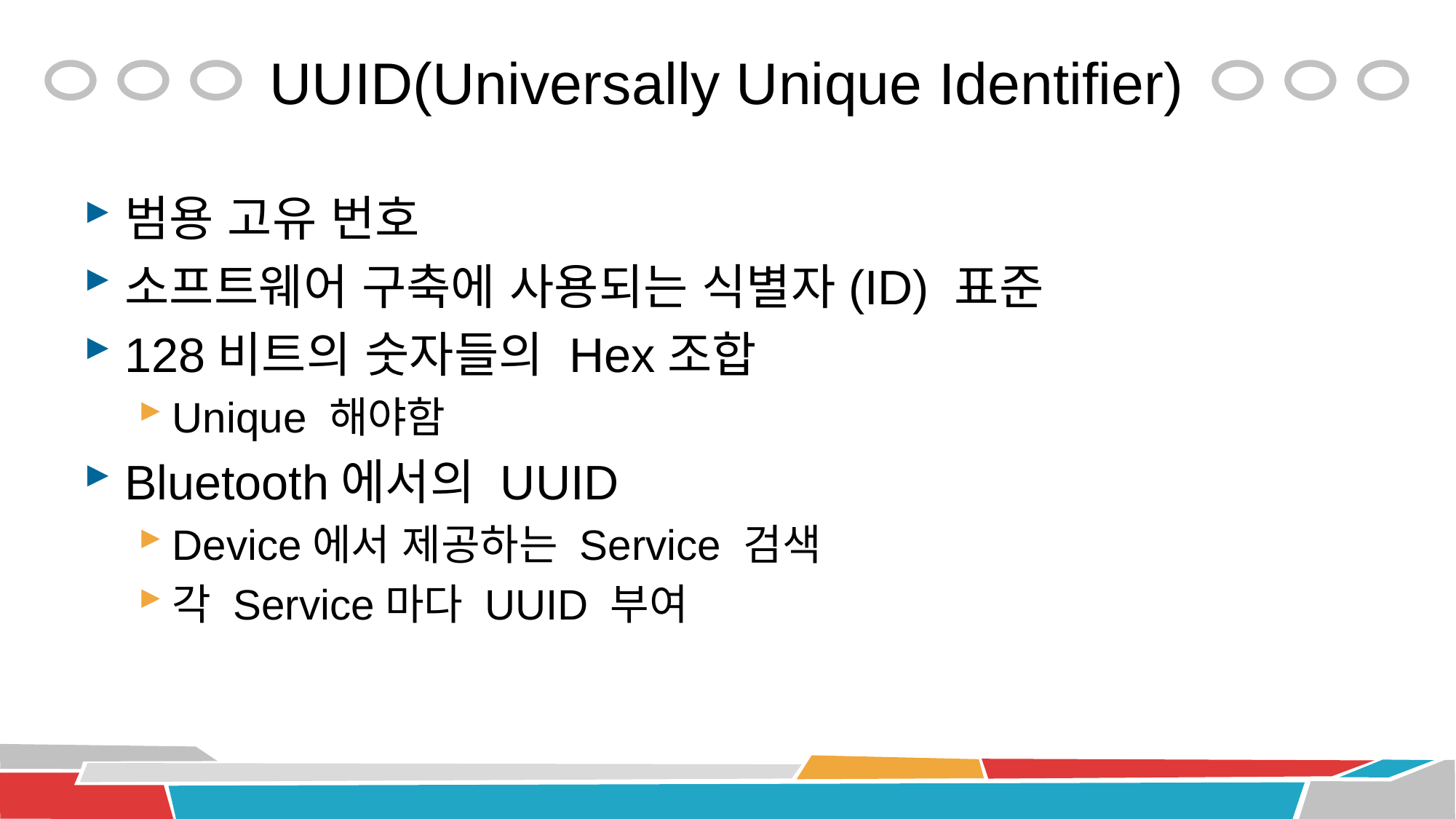

# UUID(Universally Unique Identifier)
범용 고유 번호
소프트웨어 구축에 사용되는 식별자(ID) 표준
128비트의 숫자들의 Hex조합
Unique 해야함
Bluetooth에서의 UUID
Device에서 제공하는 Service 검색
각 Service마다 UUID 부여